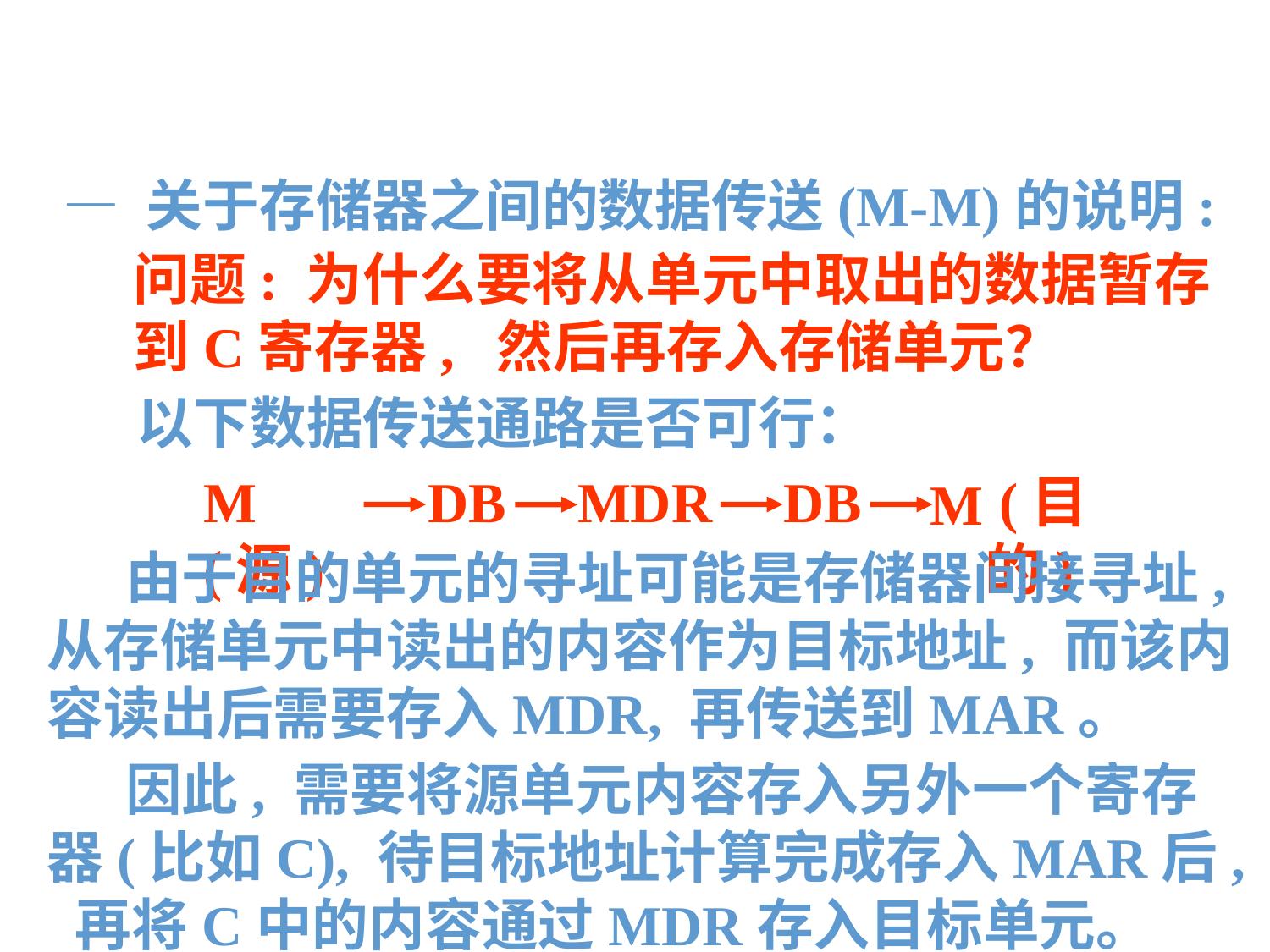

— 关于存储器之间的数据传送(M-M)的说明:
问题: 为什么要将从单元中取出的数据暂存到C寄存器,  然后再存入存储单元？
以下数据传送通路是否可行：
M(源)
DB
MDR
DB
 (目的)
M

     由于目的单元的寻址可能是存储器间接寻址, 从存储单元中读出的内容作为目标地址, 而该内容读出后需要存入MDR, 再传送到MAR。
     因此, 需要将源单元内容存入另外一个寄存器(比如C), 待目标地址计算完成存入MAR后, 再将C中的内容通过MDR存入目标单元。